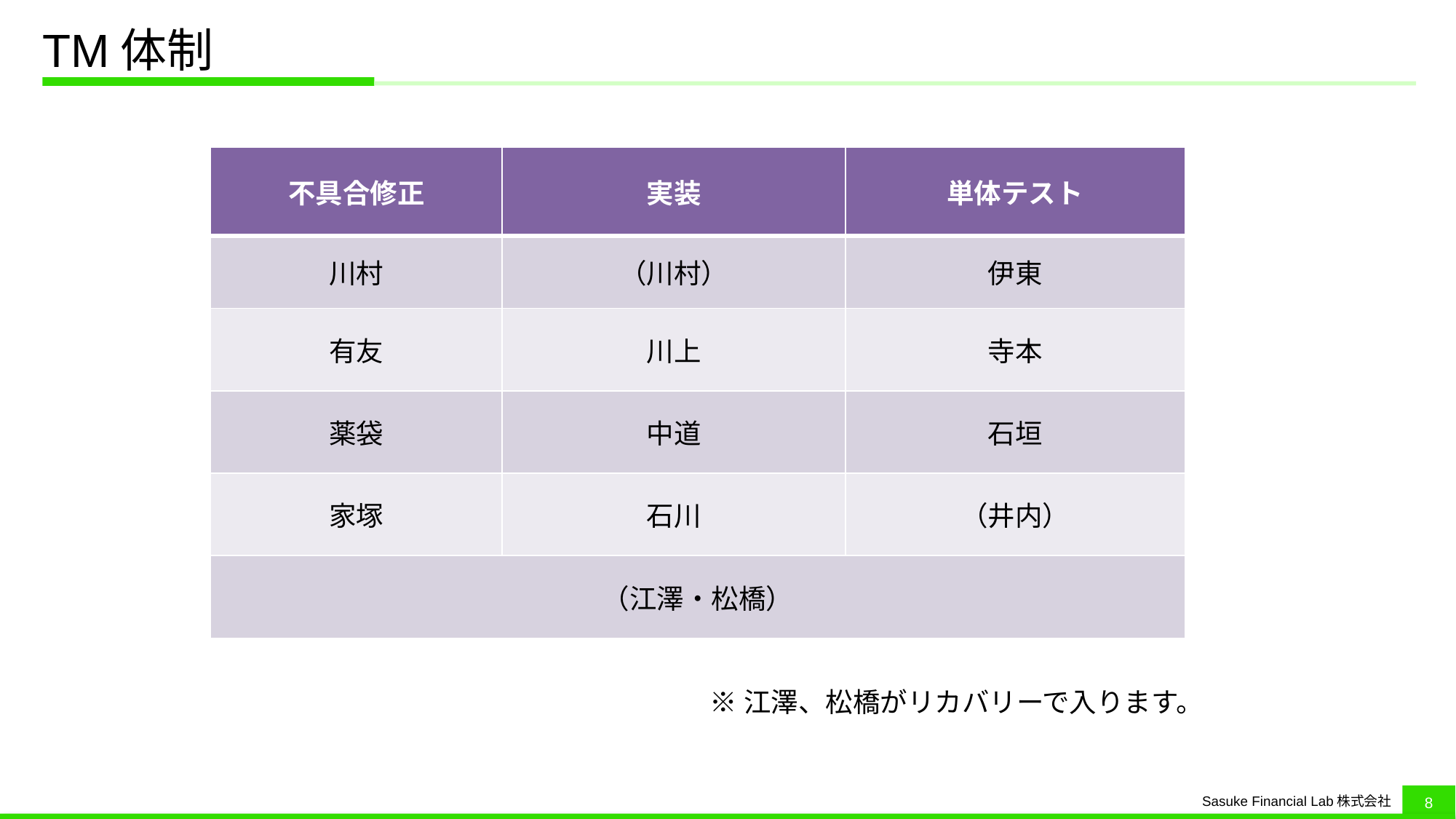

# TM体制
| 不具合修正 | 実装 | 単体テスト |
| --- | --- | --- |
| 川村 | （川村） | 伊東 |
| 有友 | 川上 | 寺本 |
| 薬袋 | 中道 | 石垣 |
| 家塚 | 石川 | （井内） |
| （江澤・松橋） | （江澤） |  |
※江澤、松橋がリカバリーで入ります。
8
Sasuke Financial Lab株式会社